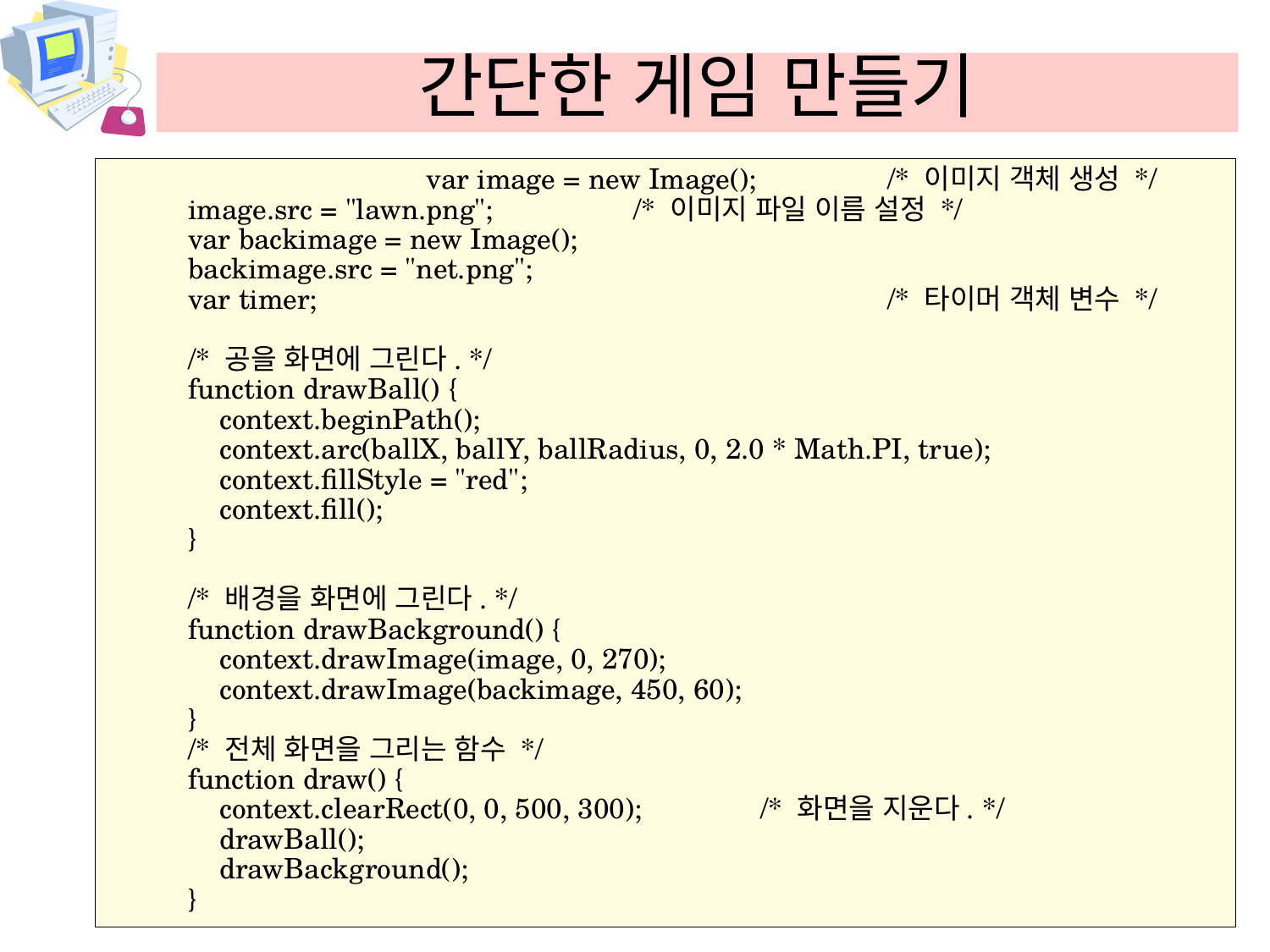

# 간단한 게임 만들기
		      var image = new Image();		/* 이미지 객체 생성 */
        image.src = "lawn.png";		/* 이미지 파일 이름 설정 */
        var backimage = new Image();
        backimage.src = "net.png";
        var timer;					/* 타이머 객체 변수 */

        /* 공을 화면에 그린다. */
        function drawBall() {
            context.beginPath();
            context.arc(ballX, ballY, ballRadius, 0, 2.0 * Math.PI, true);
            context.fillStyle = "red";
            context.fill();
        }

        /* 배경을 화면에 그린다. */
        function drawBackground() {
            context.drawImage(image, 0, 270);
            context.drawImage(backimage, 450, 60);
        }
        /* 전체 화면을 그리는 함수 */
        function draw() {
            context.clearRect(0, 0, 500, 300);	/* 화면을 지운다. */
            drawBall();
            drawBackground();
        }